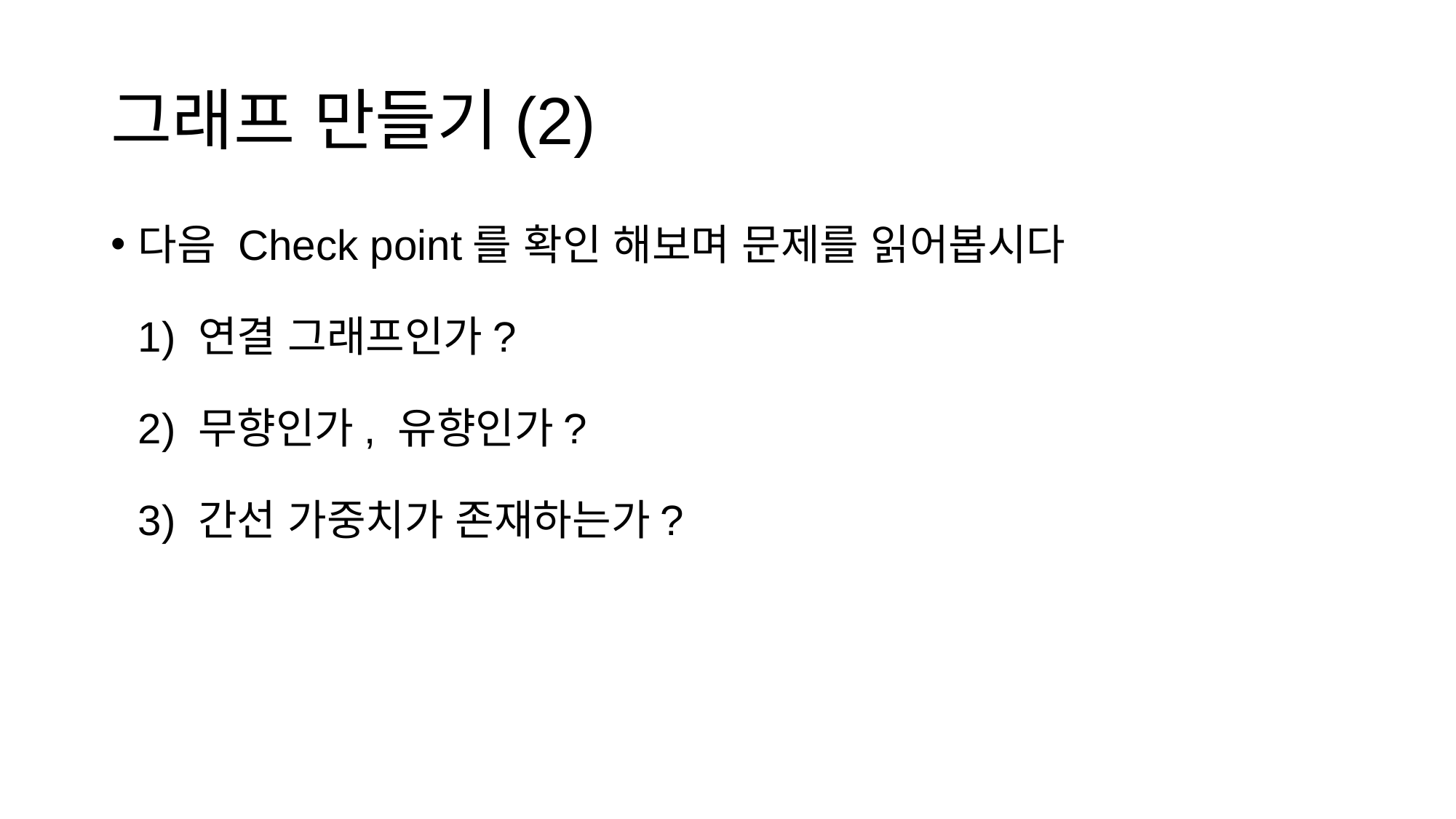

# 그래프 만들기(2)
다음 Check point를 확인 해보며 문제를 읽어봅시다
1) 연결 그래프인가?
2) 무향인가, 유향인가?
3) 간선 가중치가 존재하는가?